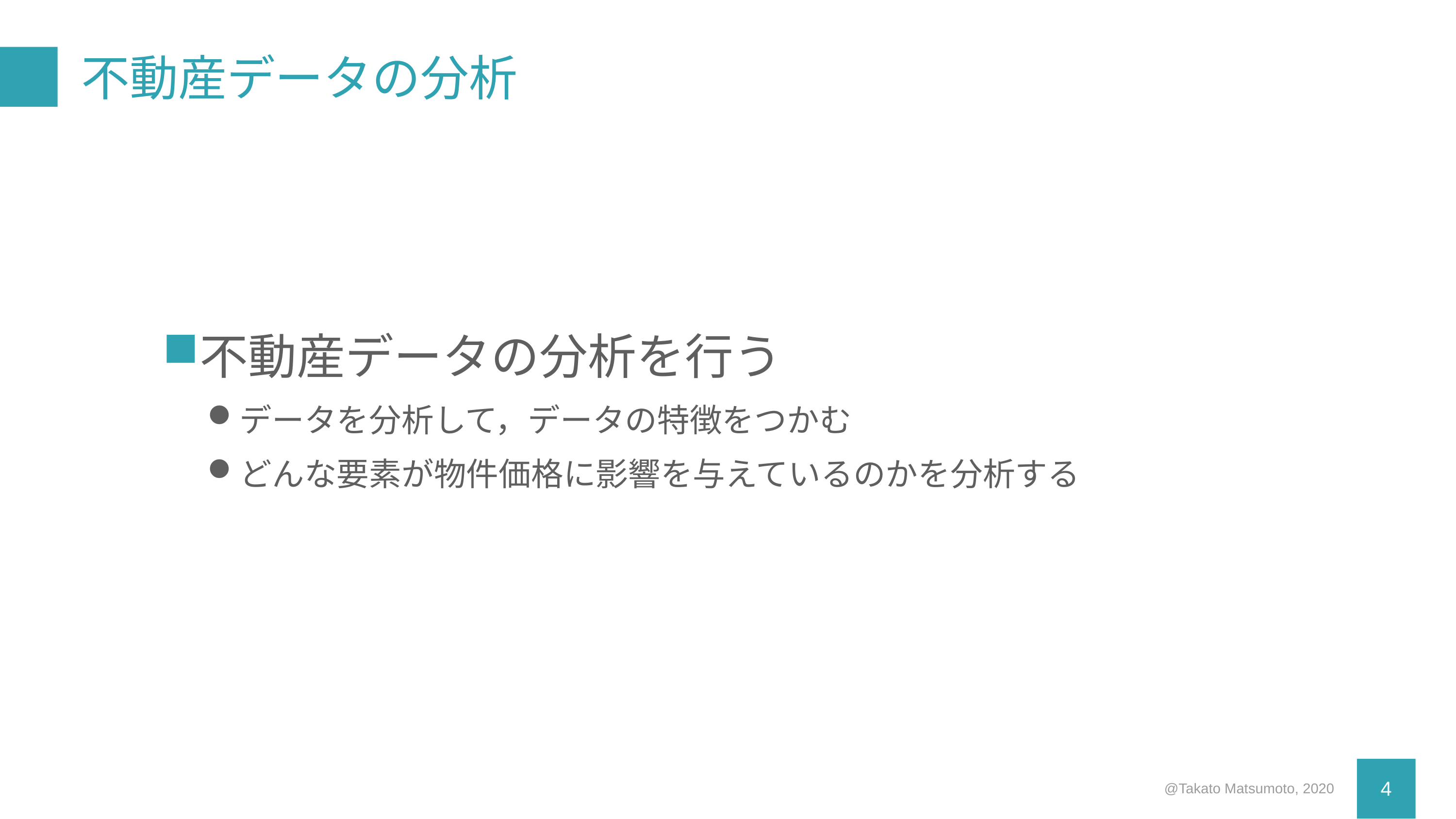

# 不動産データの分析
不動産データの分析を行う
データを分析して，データの特徴をつかむ
どんな要素が物件価格に影響を与えているのかを分析する

@Takato Matsumoto, 2020
4